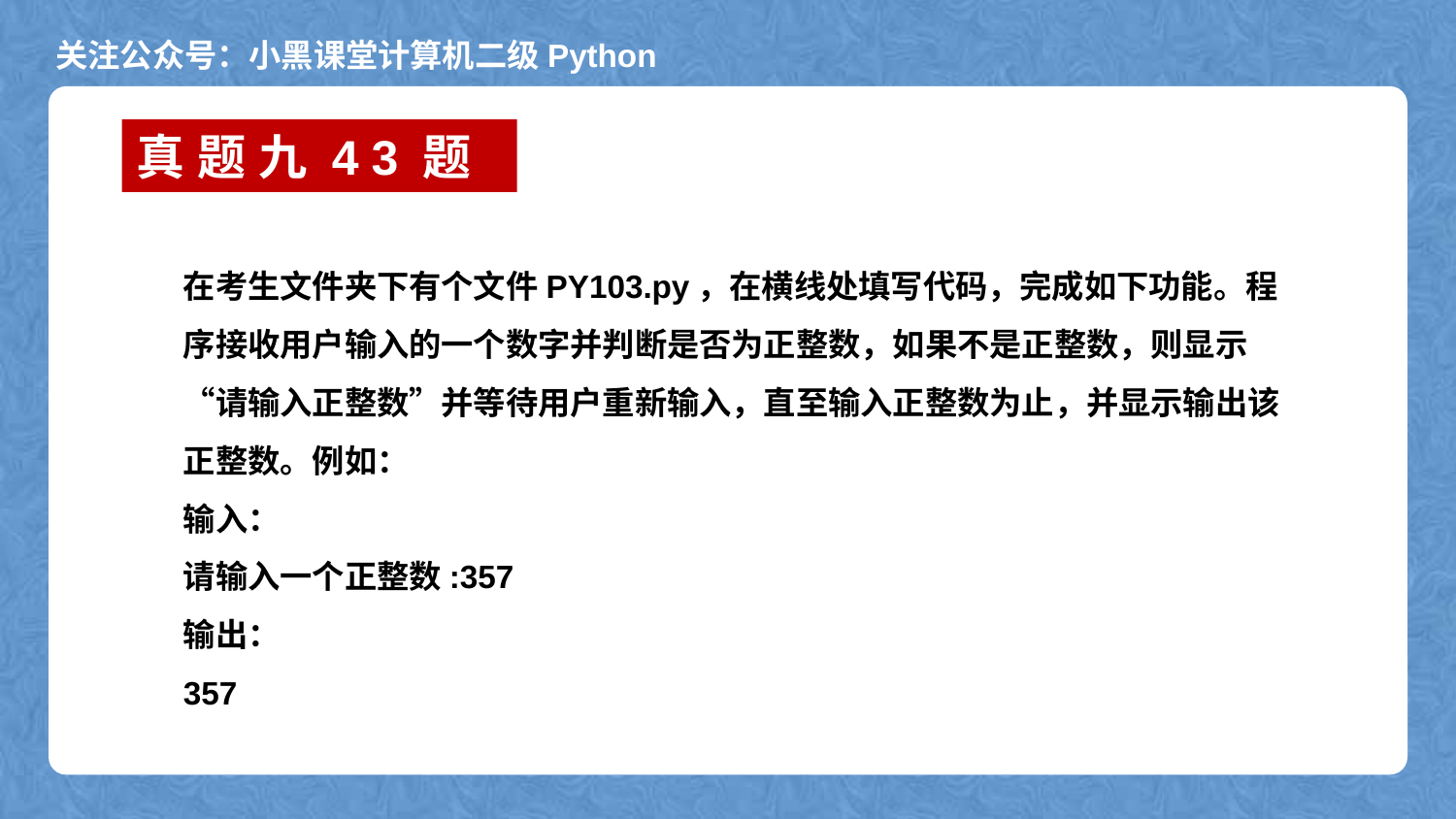

真题九43题
在考生文件夹下有个文件PY103.py，在横线处填写代码，完成如下功能。程序接收用户输入的一个数字并判断是否为正整数，如果不是正整数，则显示“请输入正整数”并等待用户重新输入，直至输入正整数为止，并显示输出该正整数。例如：
输入：
请输入一个正整数:357
输出：
357